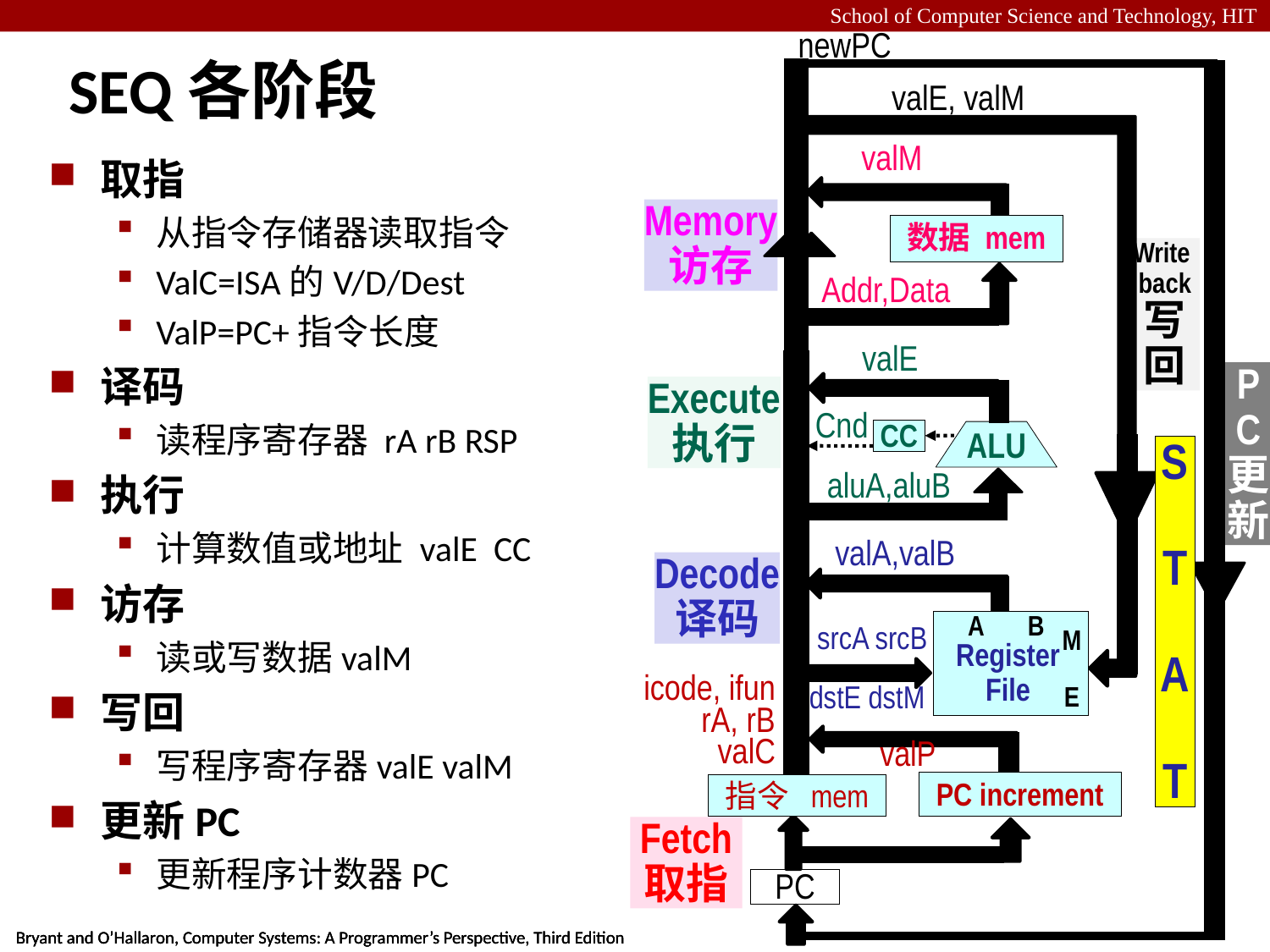

newPC

P
C
更新

# SEQ各阶段

valE, valM

Write
back
写
回

valM

Memory
访存
数据 mem

Addr,Data

取指
从指令存储器读取指令
ValC=ISA的V/D/Dest
ValP=PC+指令长度
译码
读程序寄存器 rA rB RSP
执行
计算数值或地址 valE  CC
访存
读或写数据valM
写回
写程序寄存器valE valM
更新PC
更新程序计数器PC

valE

Execute
执行
Cnd
CC

ALU
aluA,aluB

S

T

A

T
valA,valB

Decode
译码

B
A
M
Register
File
E
srcA srcB

icode, ifun
rA, rB
valC

valP
PC increment
指令  mem

Fetch
取指
dstE dstM

PC